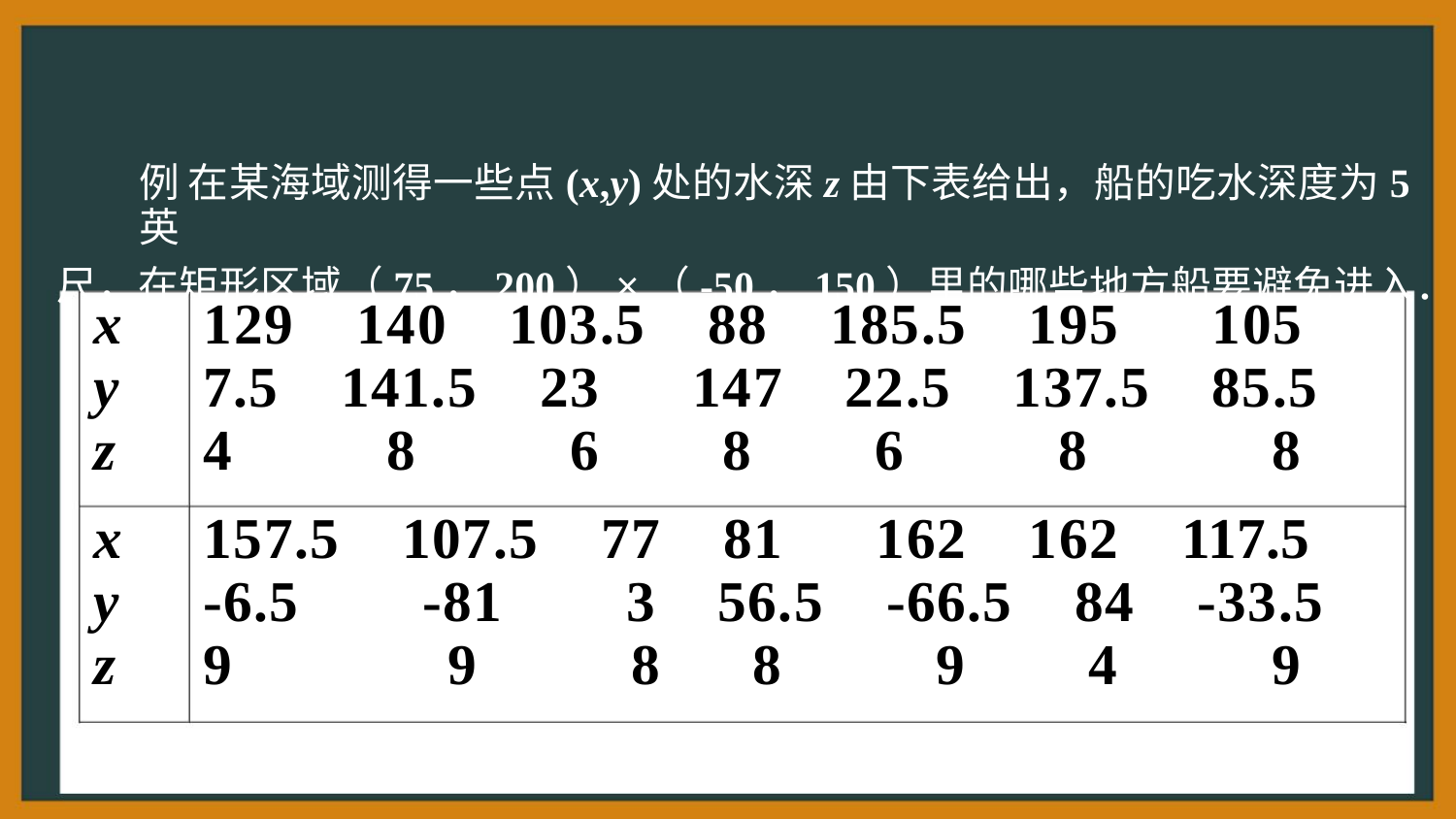

例 在某海域测得一些点(x,y)处的水深z由下表给出，船的吃水深度为5英
尺，在矩形区域（75，200）×（-50，150）里的哪些地方船要避免进入．
x 129 140 103.5 88 185.5 195 105
y 7.5 141.5 23 147 22.5 137.5 85.5
z 4
8
6 8 6
8
8
x 157.5 107.5 77 81 162 162 117.5
y -6.5 -81 3 56.5 -66.5 84 -33.5
z 9
9
8 8
9 4
9